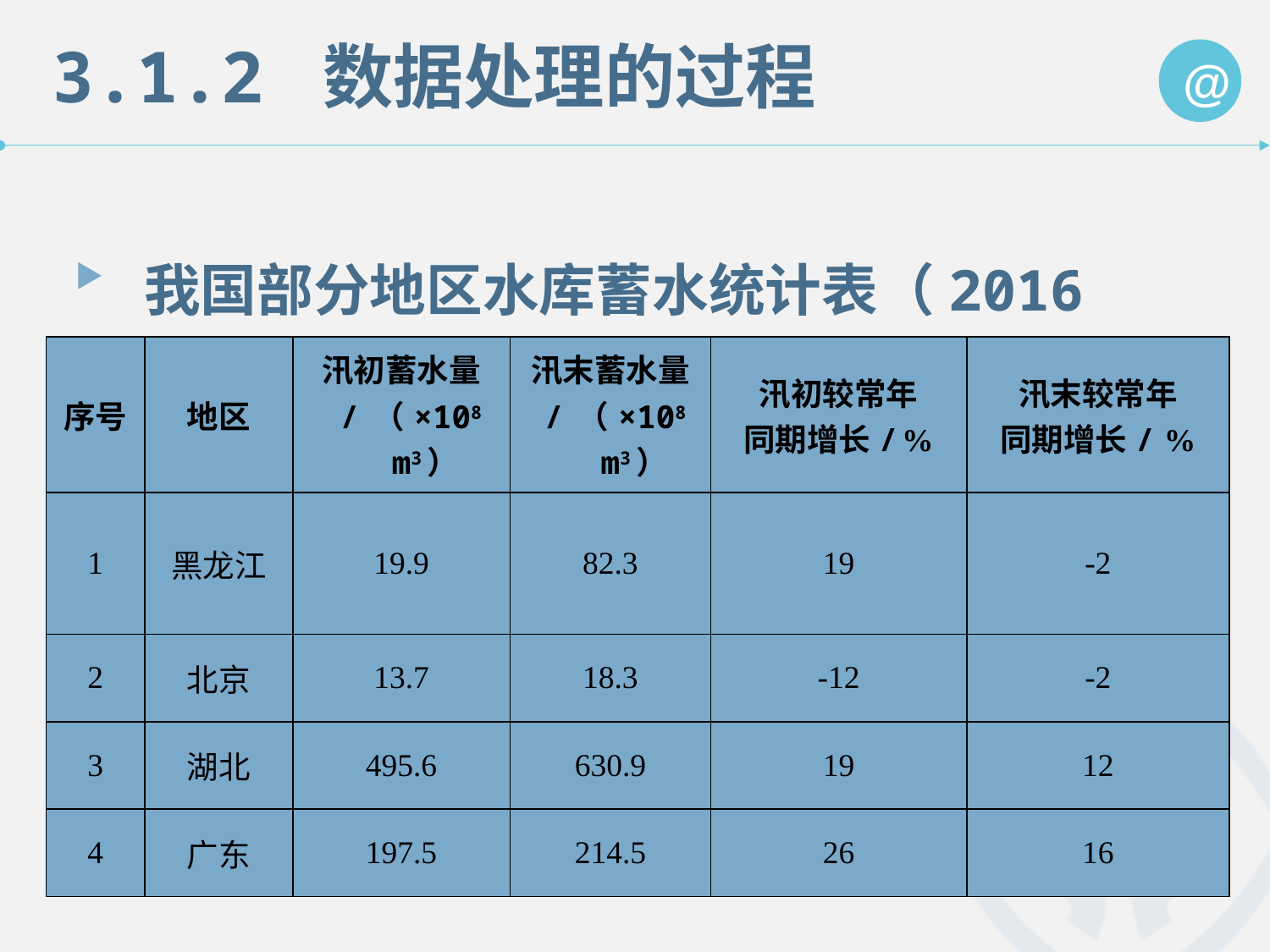

3.1.2 数据处理的过程
@
我国部分地区水库蓄水统计表（2016年）

| 序号 | 地区 | 汛初蓄水量 / （×108 m3） | 汛末蓄水量 / （×108 m3） | 汛初较常年 同期增长 / % | 汛末较常年 同期增长 / % |
| --- | --- | --- | --- | --- | --- |
| 1 | 黑龙江 | 19.9 | 82.3 | 19 | -2 |
| 2 | 北京 | 13.7 | 18.3 | -12 | -2 |
| 3 | 湖北 | 495.6 | 630.9 | 19 | 12 |
| 4 | 广东 | 197.5 | 214.5 | 26 | 16 |